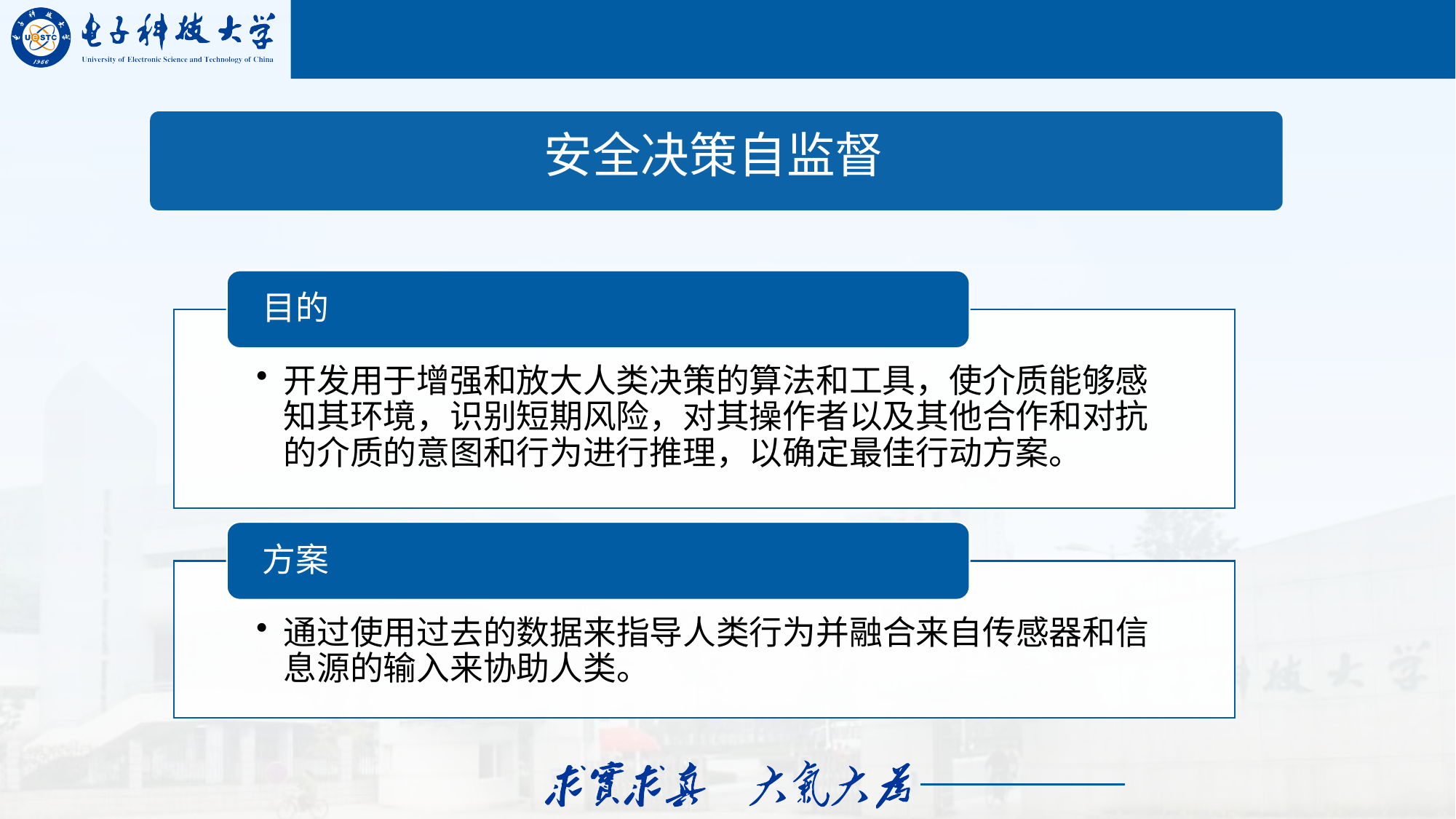

安全决策自监督
开发用于增强和放大人类决策的算法和工具，使介质能够感知其环境，识别短期风险，对其操作者以及其他合作和对抗的介质的意图和行为进行推理，以确定最佳行动方案。
目的
通过使用过去的数据来指导人类行为并融合来自传感器和信息源的输入来协助人类。
方案